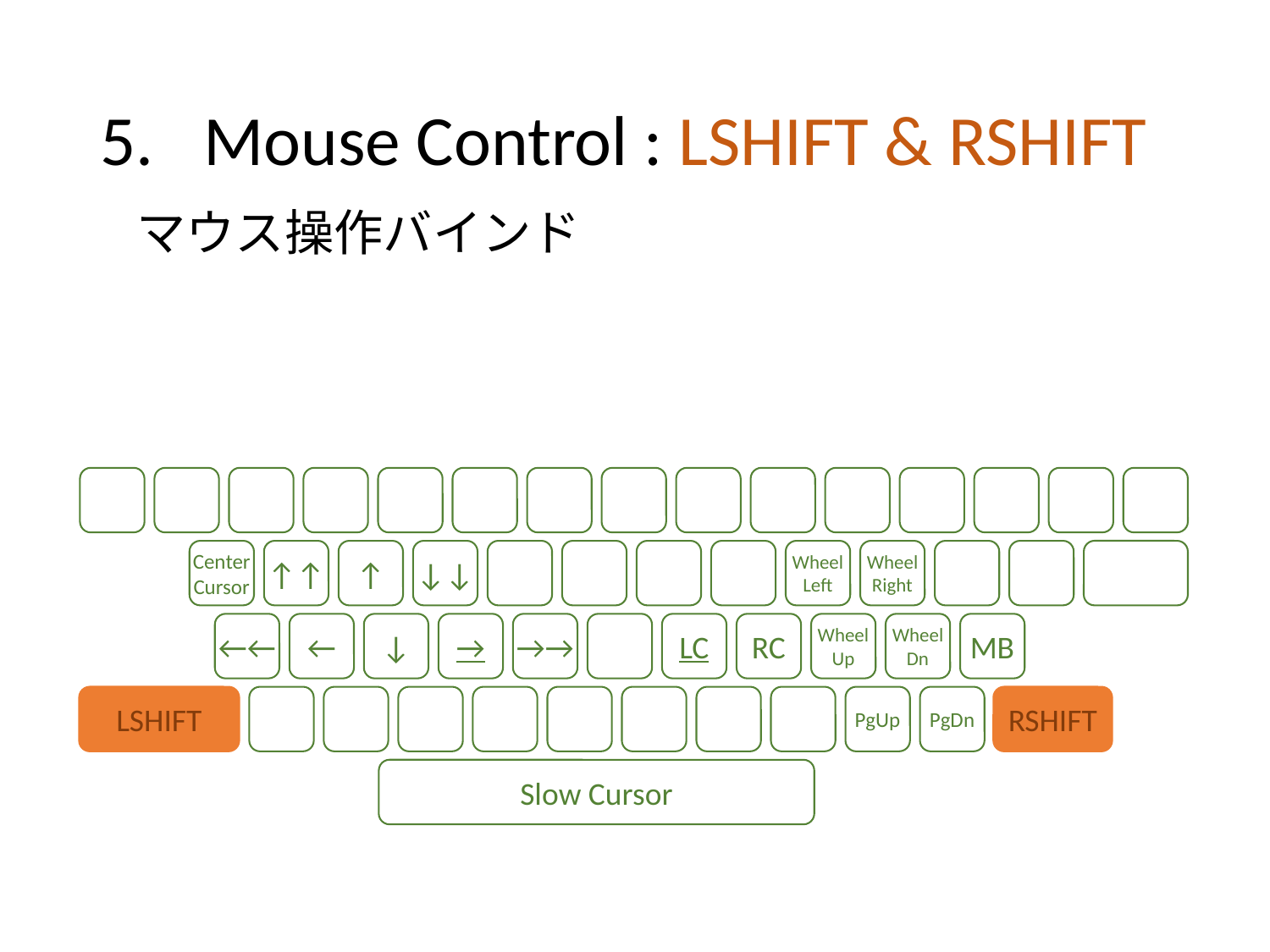

# Mouse Control : LSHIFT & RSHIFT
マウス操作バインド

Center
Cursor
↑↑
↑
↓↓

Wheel
Left
Wheel
Right

←←
←
↓
→
→→

LC
RC
Wheel
Up
Wheel
Dn
MB
LSHIFT

PgUp
PgDn
RSHIFT
Slow Cursor